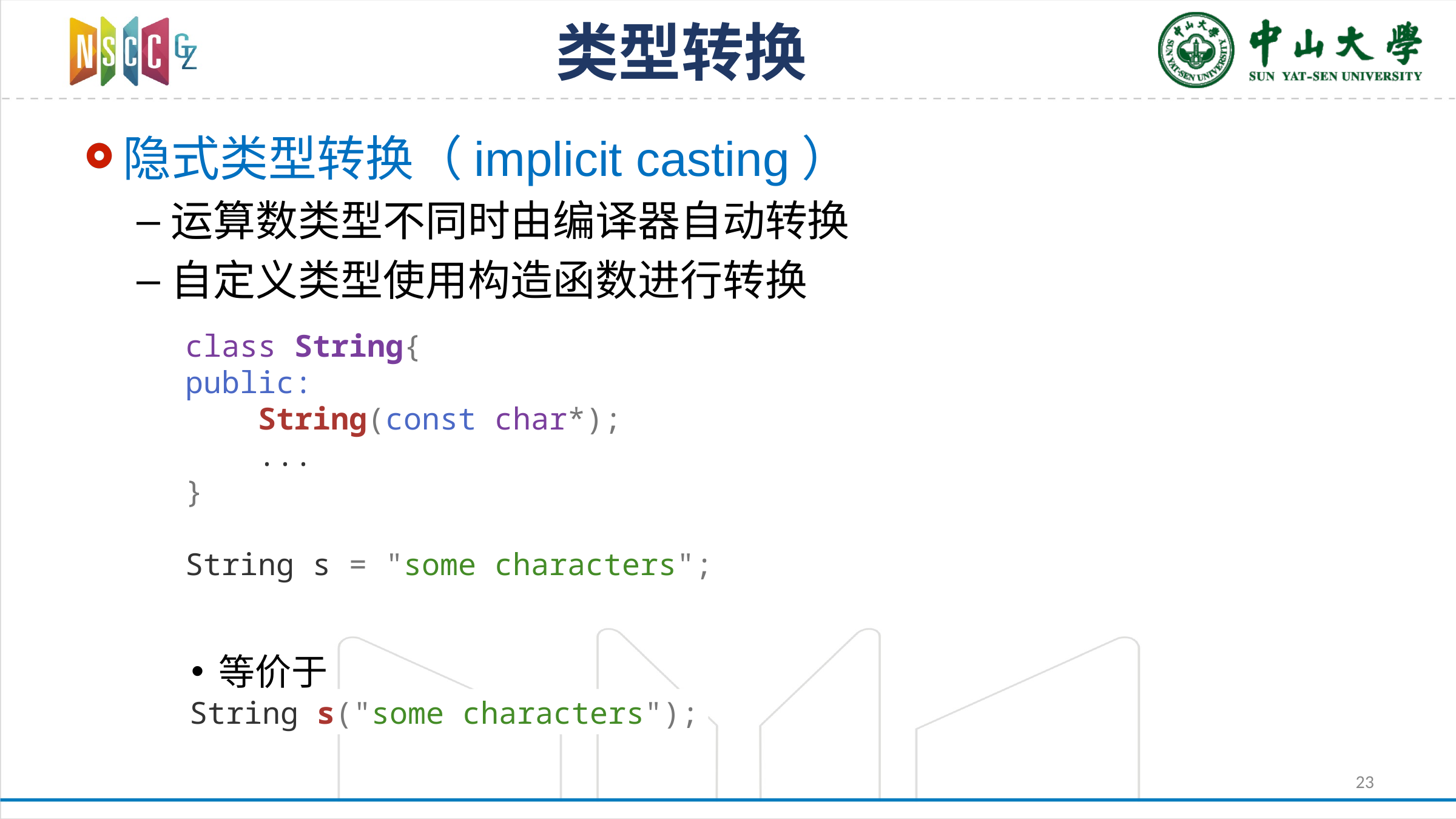

# 类型转换
隐式类型转换（implicit casting）
运算数类型不同时由编译器自动转换
自定义类型使用构造函数进行转换

等价于
class String{
public:
    String(const char*);
    ...
}
String s = "some characters";
String s("some characters");
23